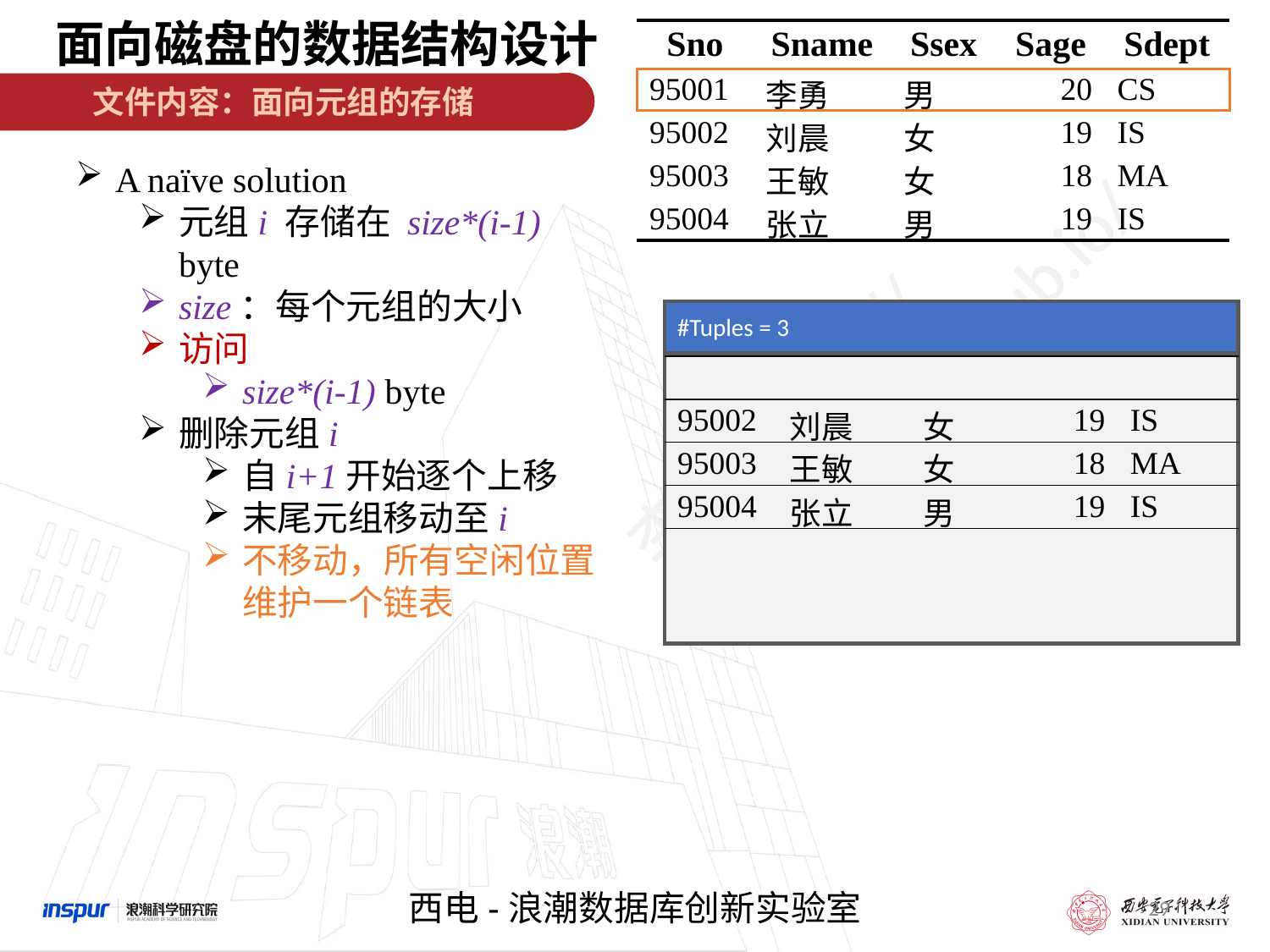

面向磁盘的数据结构设计
| Sno | Sname | Ssex | Sage | Sdept |
| --- | --- | --- | --- | --- |
| 95001 | 李勇 | 男 | 20 | CS |
| 95002 | 刘晨 | 女 | 19 | IS |
| 95003 | 王敏 | 女 | 18 | MA |
| 95004 | 张立 | 男 | 19 | IS |

文件内容：面向元组的存储

A naïve solution
元组i 存储在 size*(i-1) byte
size：每个元组的大小
访问
size*(i-1) byte
删除元组i
自i+1开始逐个上移
末尾元组移动至i
不移动，所有空闲位置维护一个链表

#Tuples = 3

|  |  |  |  |  |
| --- | --- | --- | --- | --- |
| 95002 | 刘晨 | 女 | 19 | IS |
| 95003 | 王敏 | 女 | 18 | MA |
| 95004 | 张立 | 男 | 19 | IS |
29